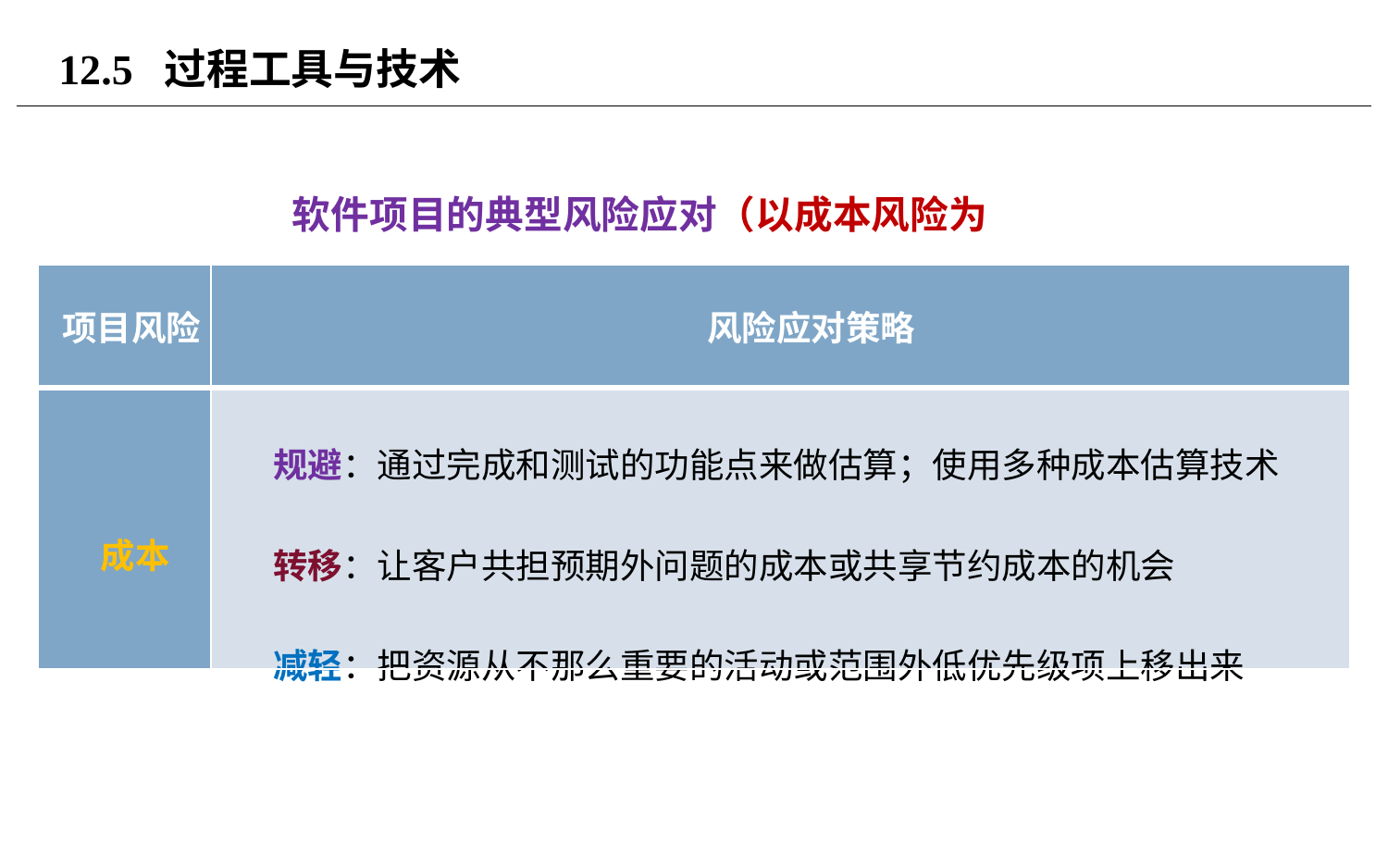

# 12.5  过程工具与技术

软件项目的典型风险应对（以成本风险为例）
| 项目风险 | 风险应对策略 |
| --- | --- |
| 成本 | 规避：通过完成和测试的功能点来做估算；使用多种成本估算技术 转移：让客户共担预期外问题的成本或共享节约成本的机会 减轻：把资源从不那么重要的活动或范围外低优先级项上移出来 |